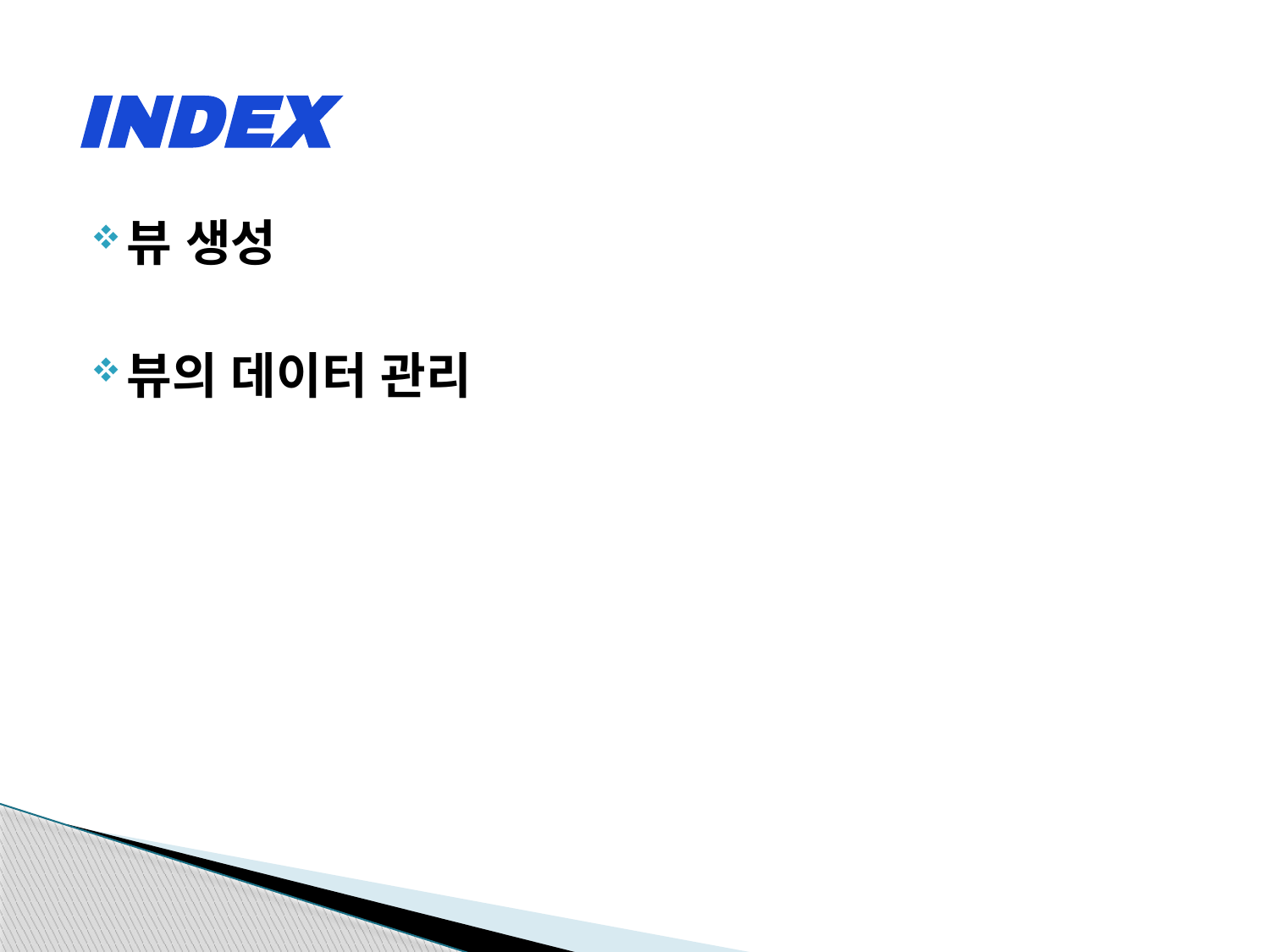

# INDEX
뷰 생성

뷰의 데이터 관리